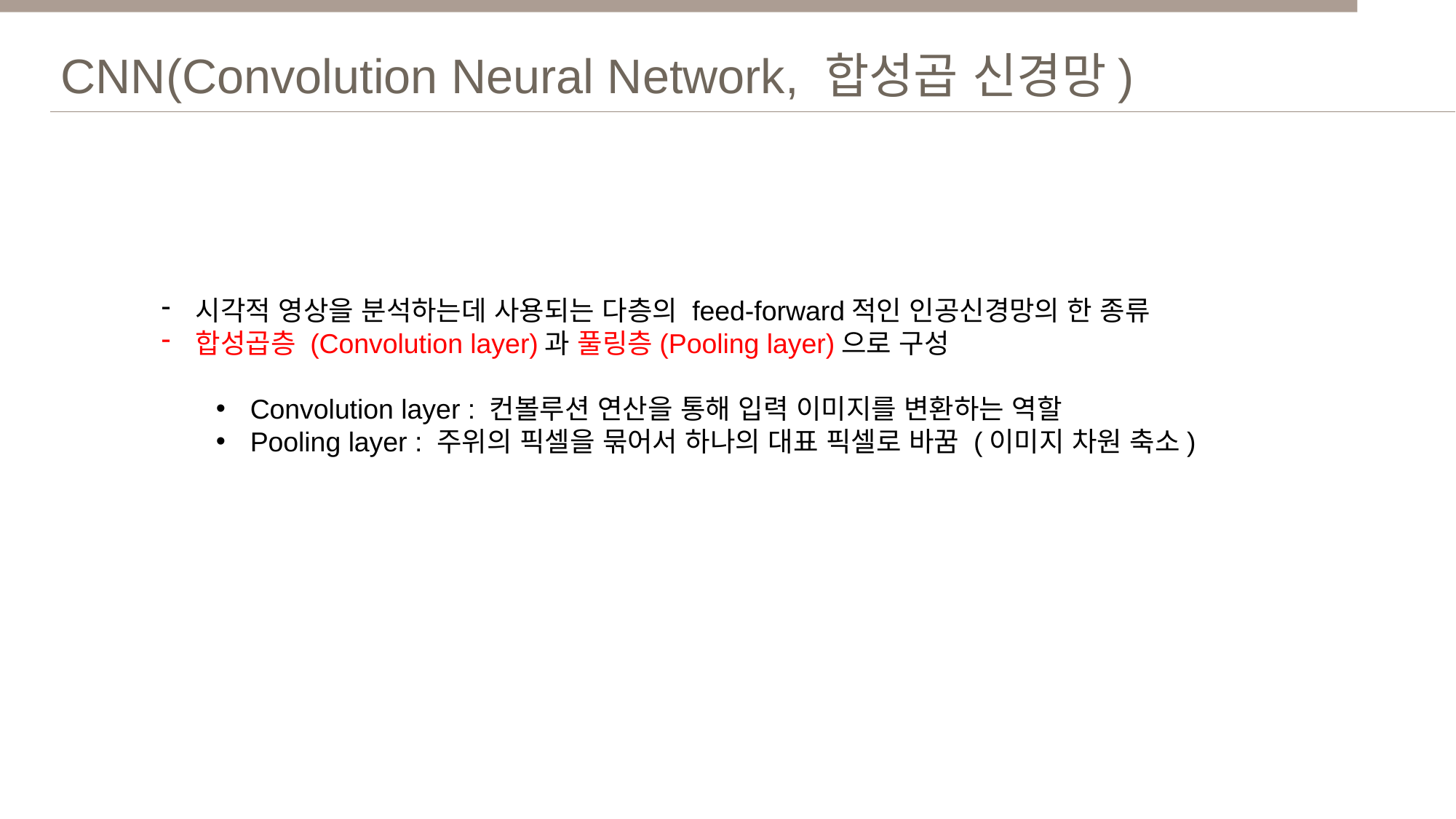

CNN(Convolution Neural Network, 합성곱 신경망)
시각적 영상을 분석하는데 사용되는 다층의 feed-forward적인 인공신경망의 한 종류
합성곱층 (Convolution layer)과 풀링층(Pooling layer)으로 구성

Convolution layer : 컨볼루션 연산을 통해 입력 이미지를 변환하는 역할
Pooling layer : 주위의 픽셀을 묶어서 하나의 대표 픽셀로 바꿈 (이미지 차원 축소)